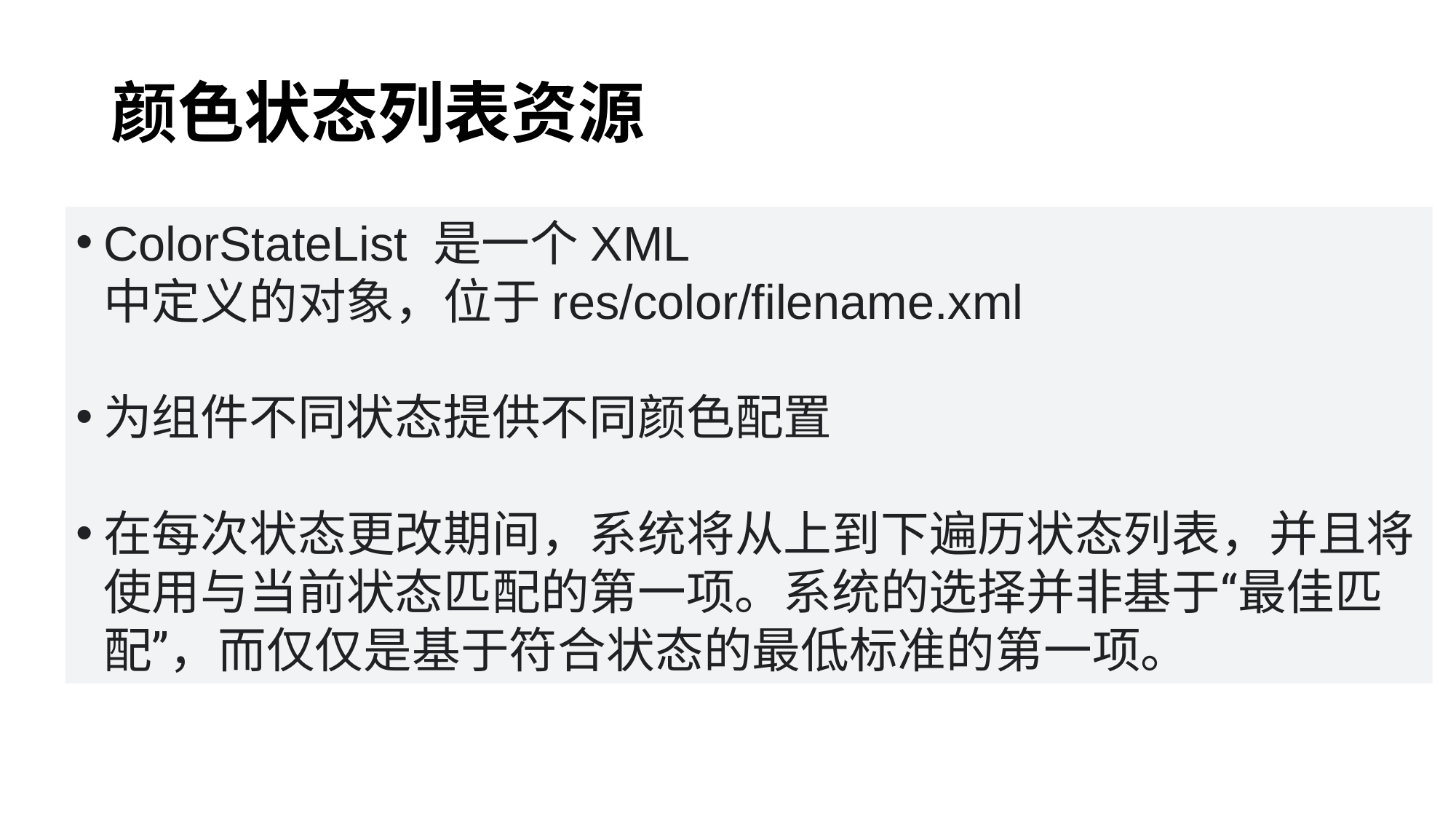

# 颜色状态列表资源
ColorStateList 是一个XML 中定义的对象，位于res/color/filename.xml

为组件不同状态提供不同颜色配置

在每次状态更改期间，系统将从上到下遍历状态列表，并且将使用与当前状态匹配的第一项。系统的选择并非基于“最佳匹配”，而仅仅是基于符合状态的最低标准的第一项。